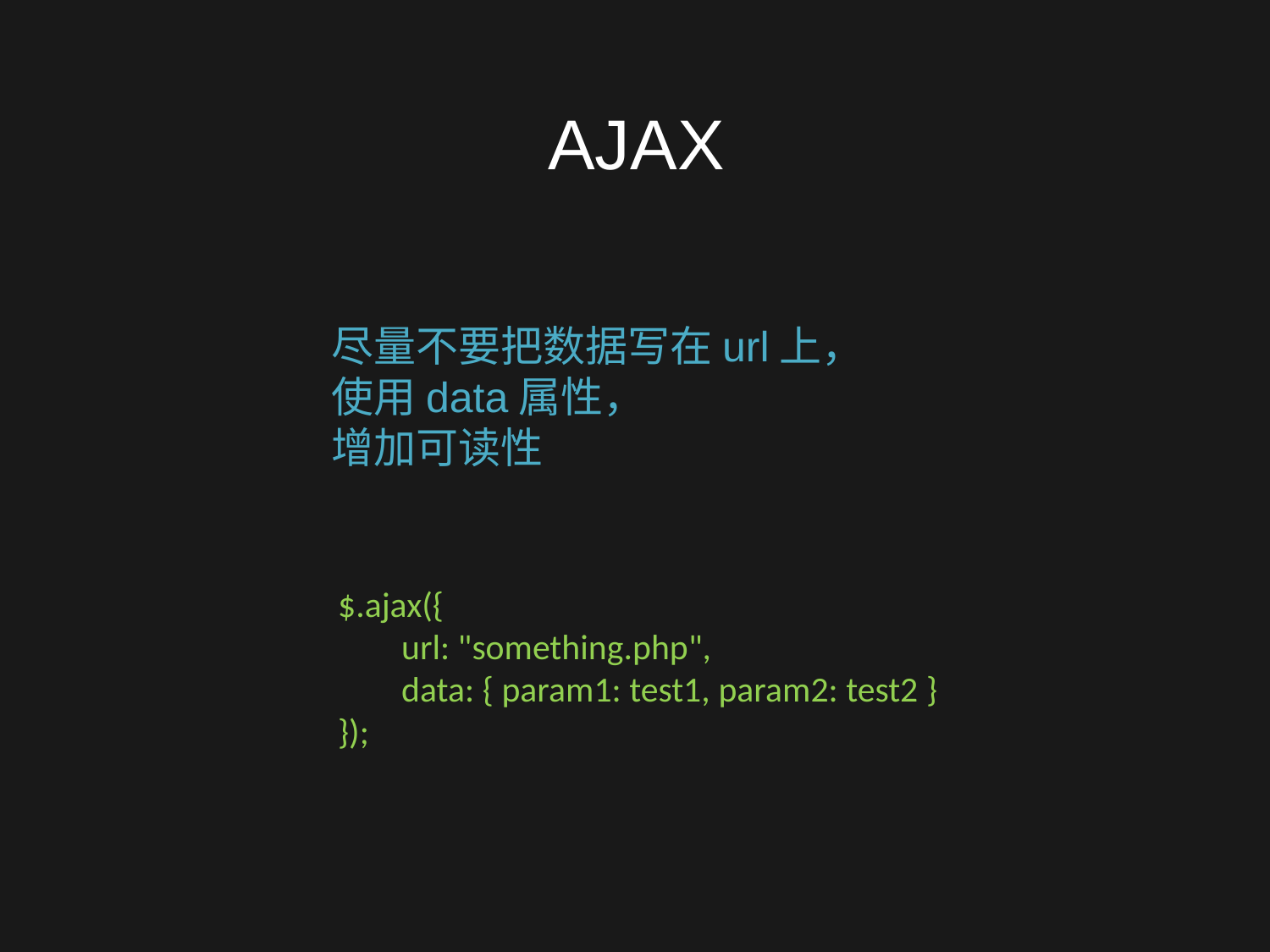

AJAX
尽量不要把数据写在url上，
使用data属性，
增加可读性
$.ajax({
url: "something.php",
data: { param1: test1, param2: test2 }
});